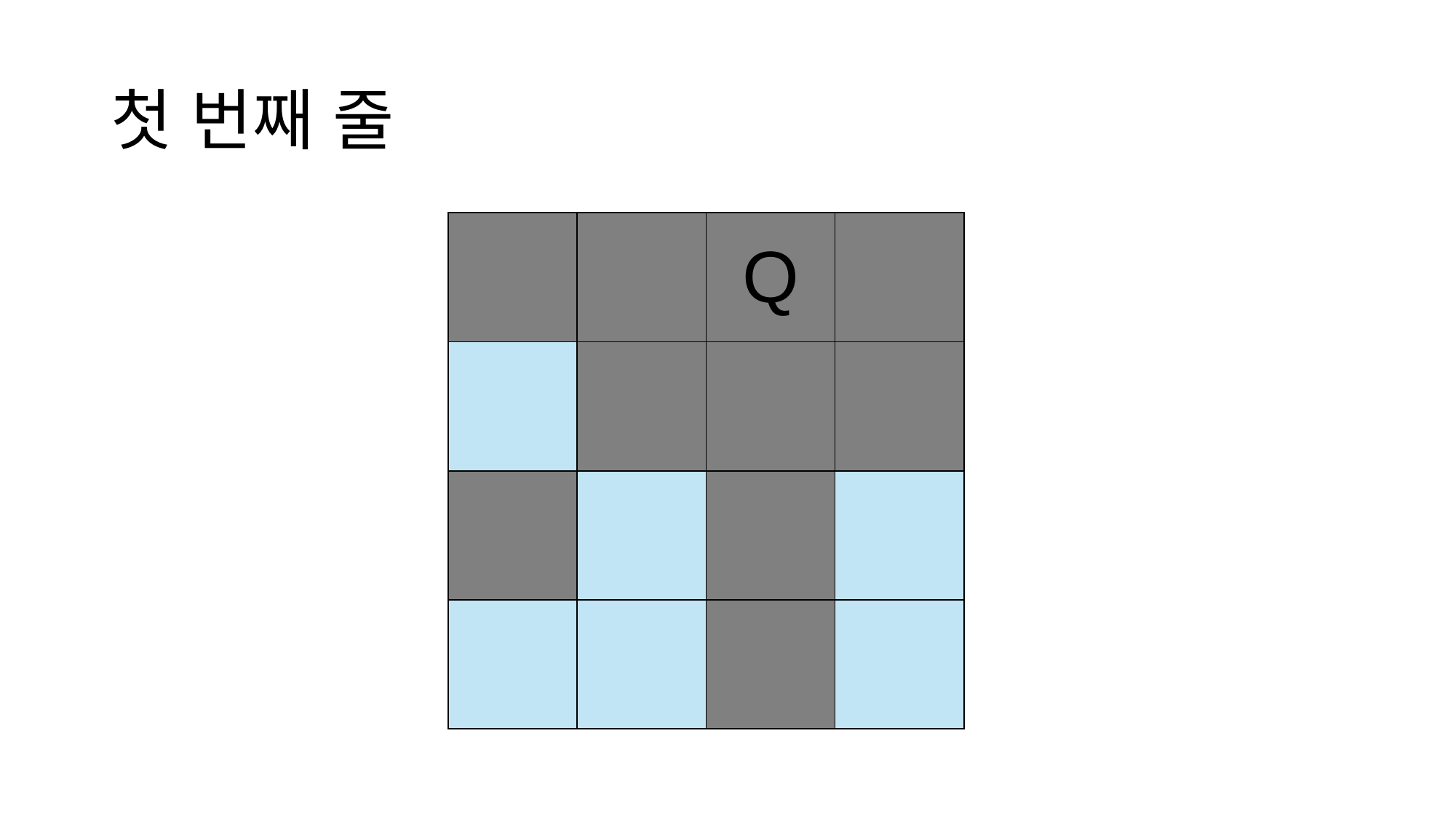

# 첫 번째 줄
|  |  | Q |  |
| --- | --- | --- | --- |
|  |  |  |  |
|  |  |  |  |
|  |  |  |  |